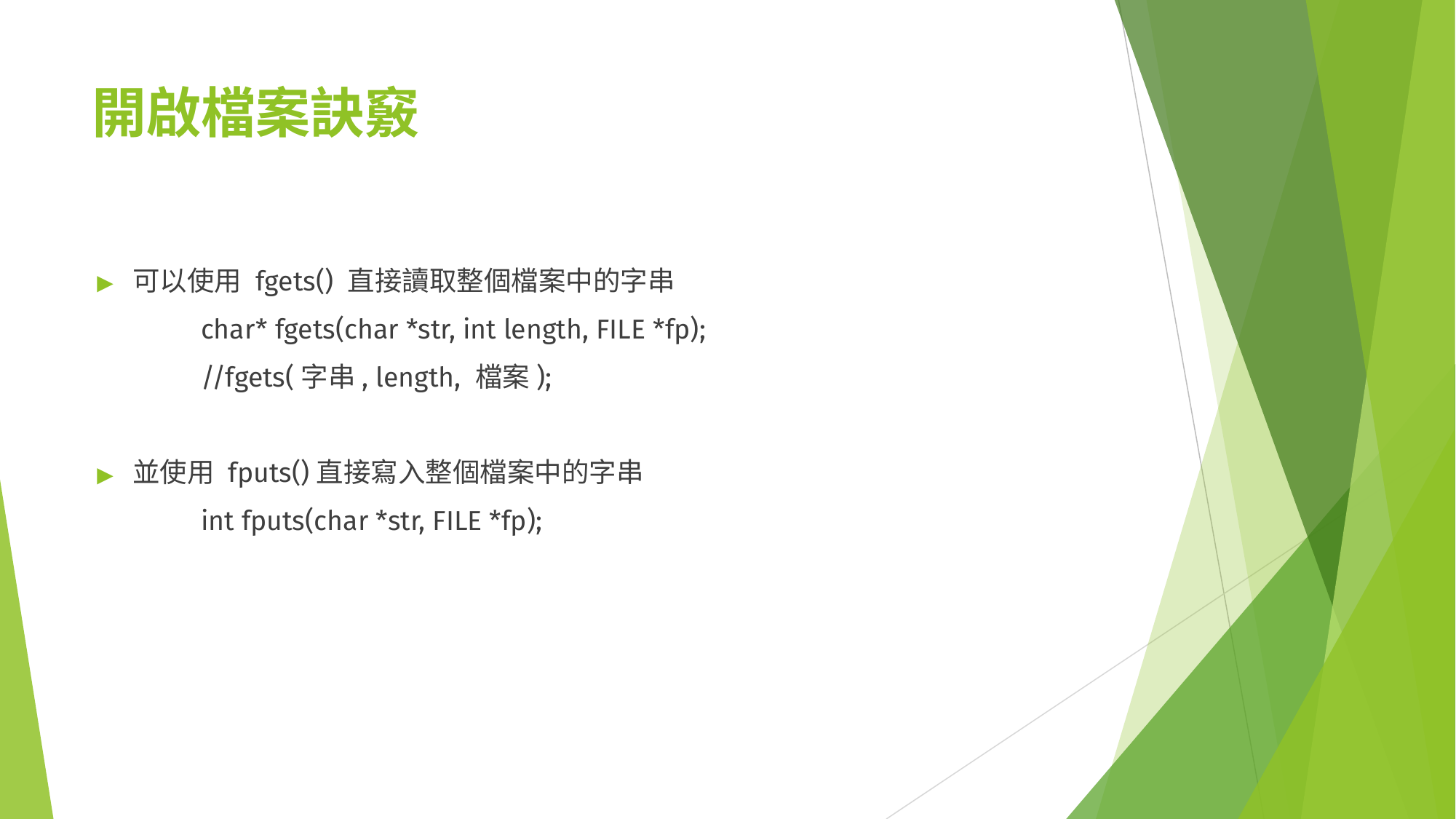

# 開啟檔案訣竅
可以使用 fgets() 直接讀取整個檔案中的字串
	char* fgets(char *str, int length, FILE *fp);
	//fgets(字串, length, 檔案);

並使用 fputs()直接寫入整個檔案中的字串
	int fputs(char *str, FILE *fp);